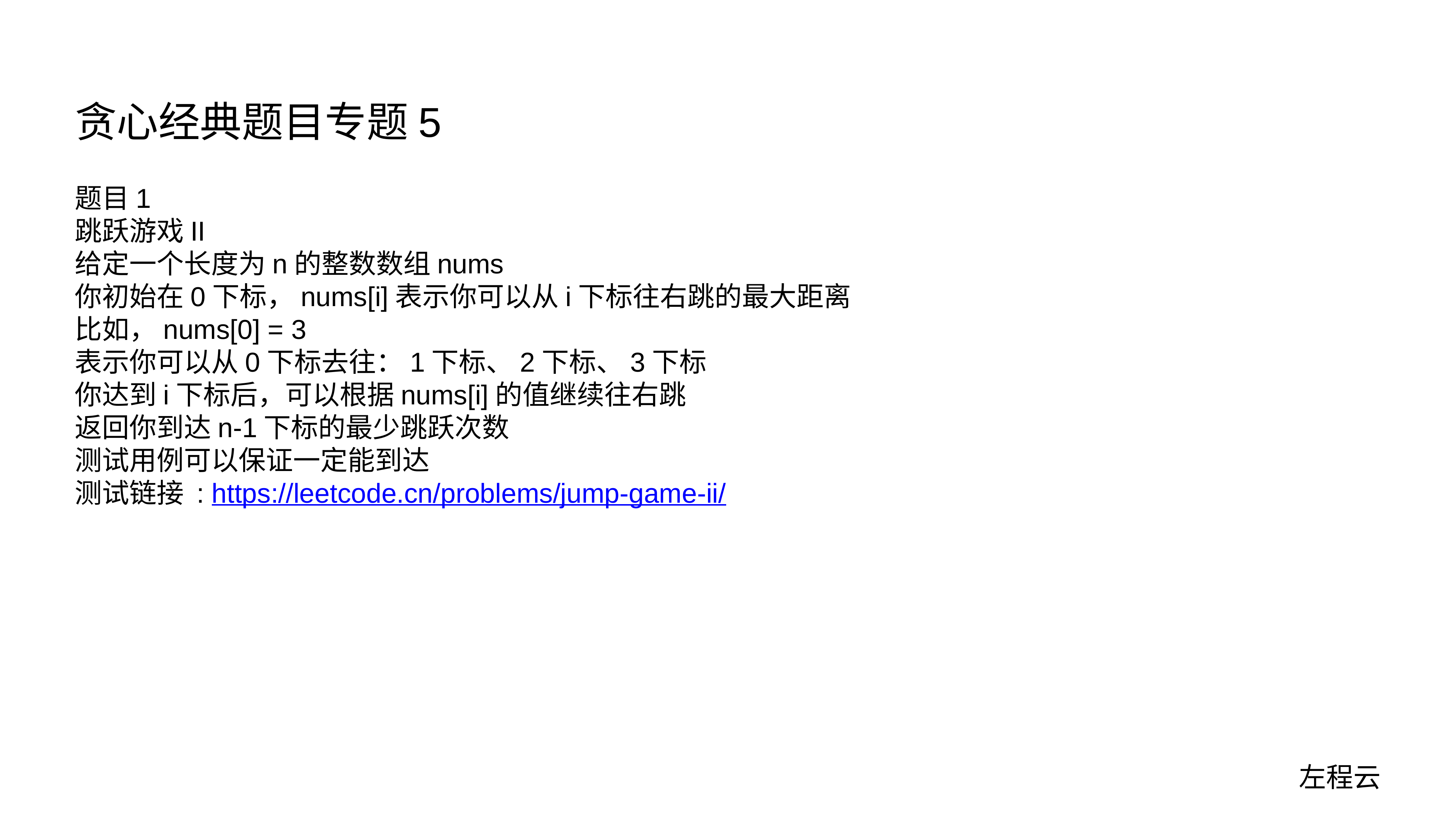

# 贪心经典题目专题5
题目1
跳跃游戏II
给定一个长度为n的整数数组nums
你初始在0下标，nums[i]表示你可以从i下标往右跳的最大距离
比如，nums[0] = 3
表示你可以从0下标去往：1下标、2下标、3下标
你达到i下标后，可以根据nums[i]的值继续往右跳
返回你到达n-1下标的最少跳跃次数
测试用例可以保证一定能到达
测试链接 : https://leetcode.cn/problems/jump-game-ii/
左程云